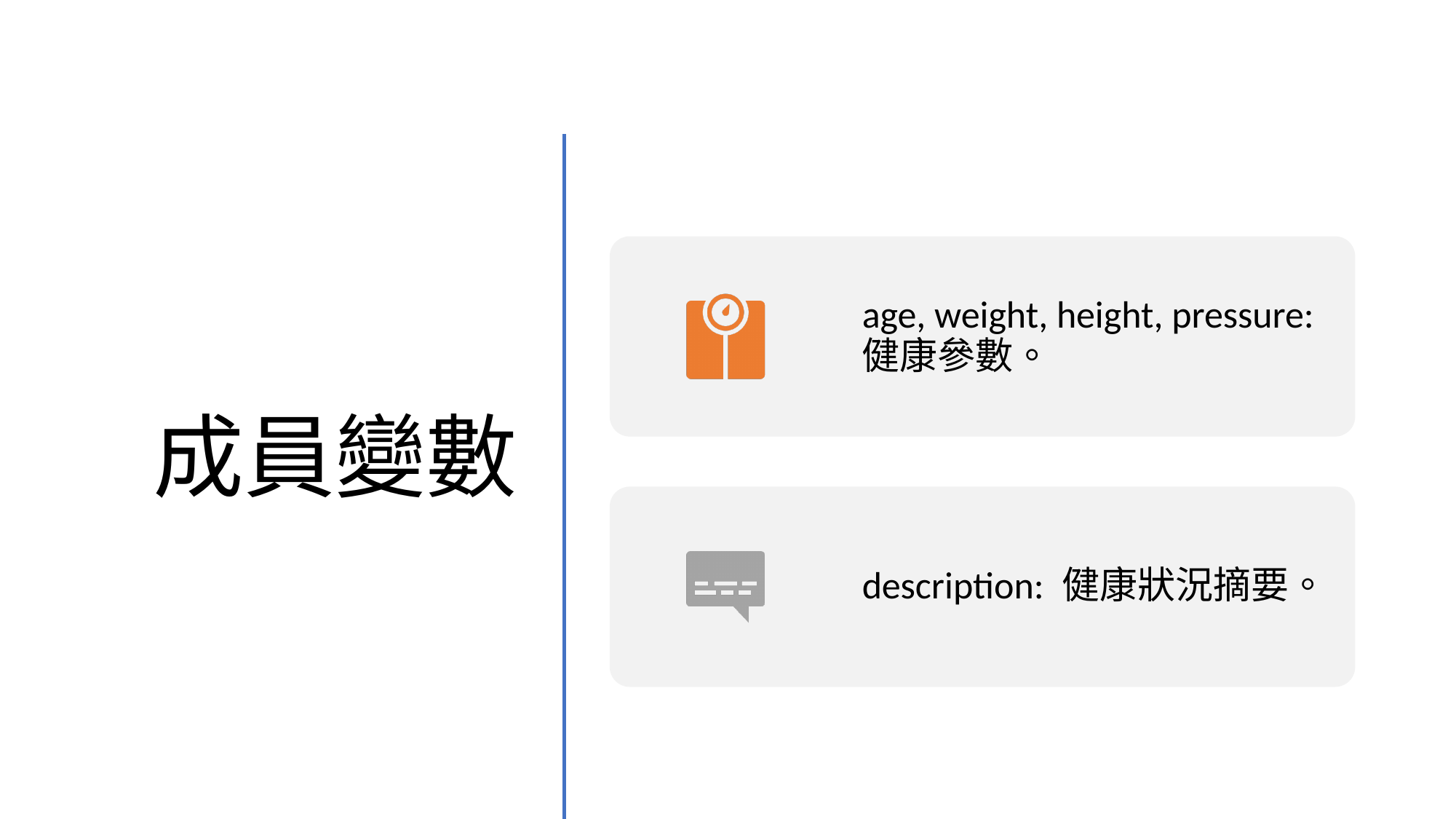

# 成員變數
age, weight, height, pressure: 健康參數。
description: 健康狀況摘要。